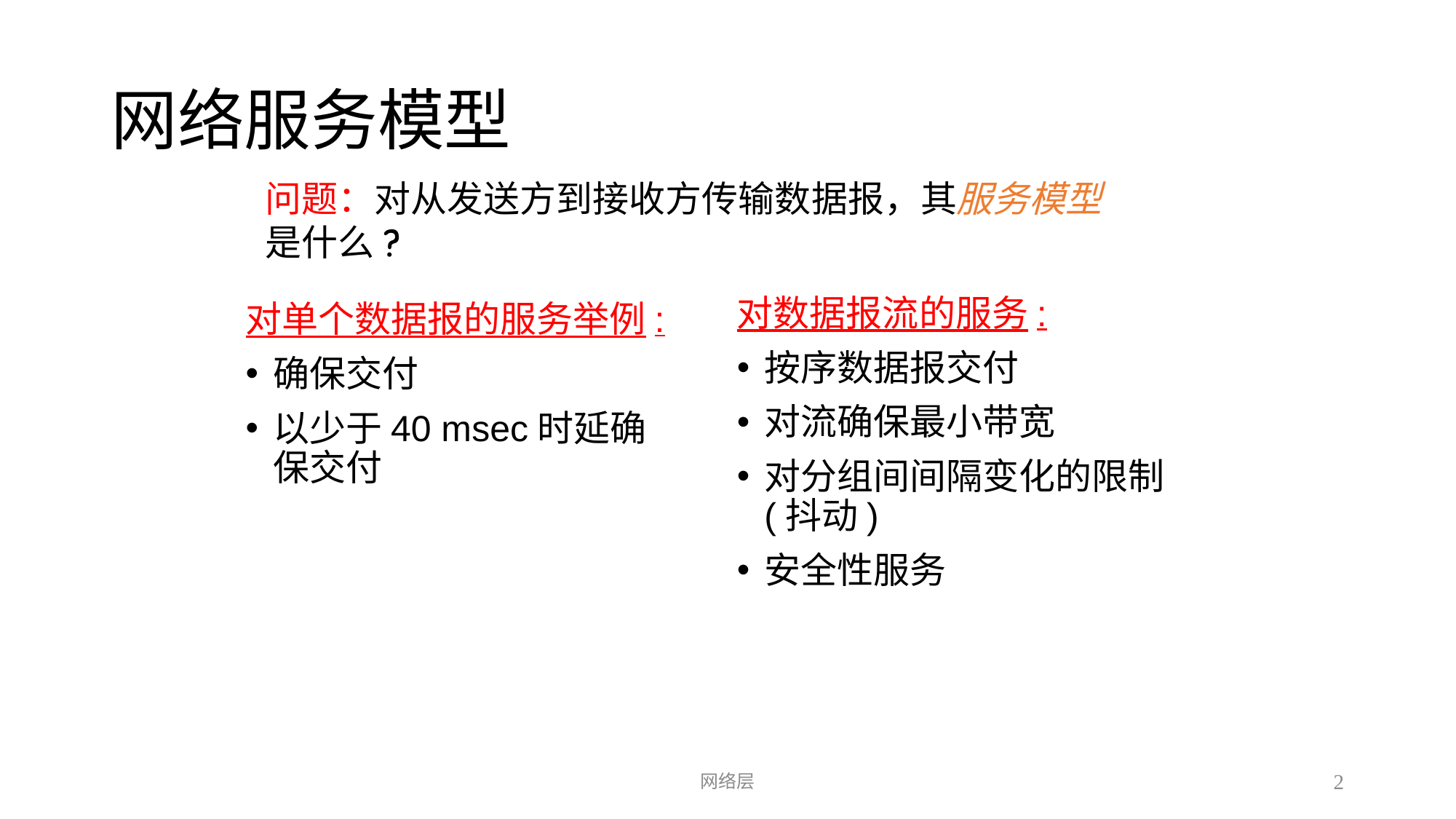

# 网络服务模型
问题：对从发送方到接收方传输数据报，其服务模型 是什么?
对数据报流的服务:
按序数据报交付
对流确保最小带宽
对分组间间隔变化的限制(抖动)
安全性服务
对单个数据报的服务举例:
确保交付
以少于40 msec时延确保交付
网络层
2